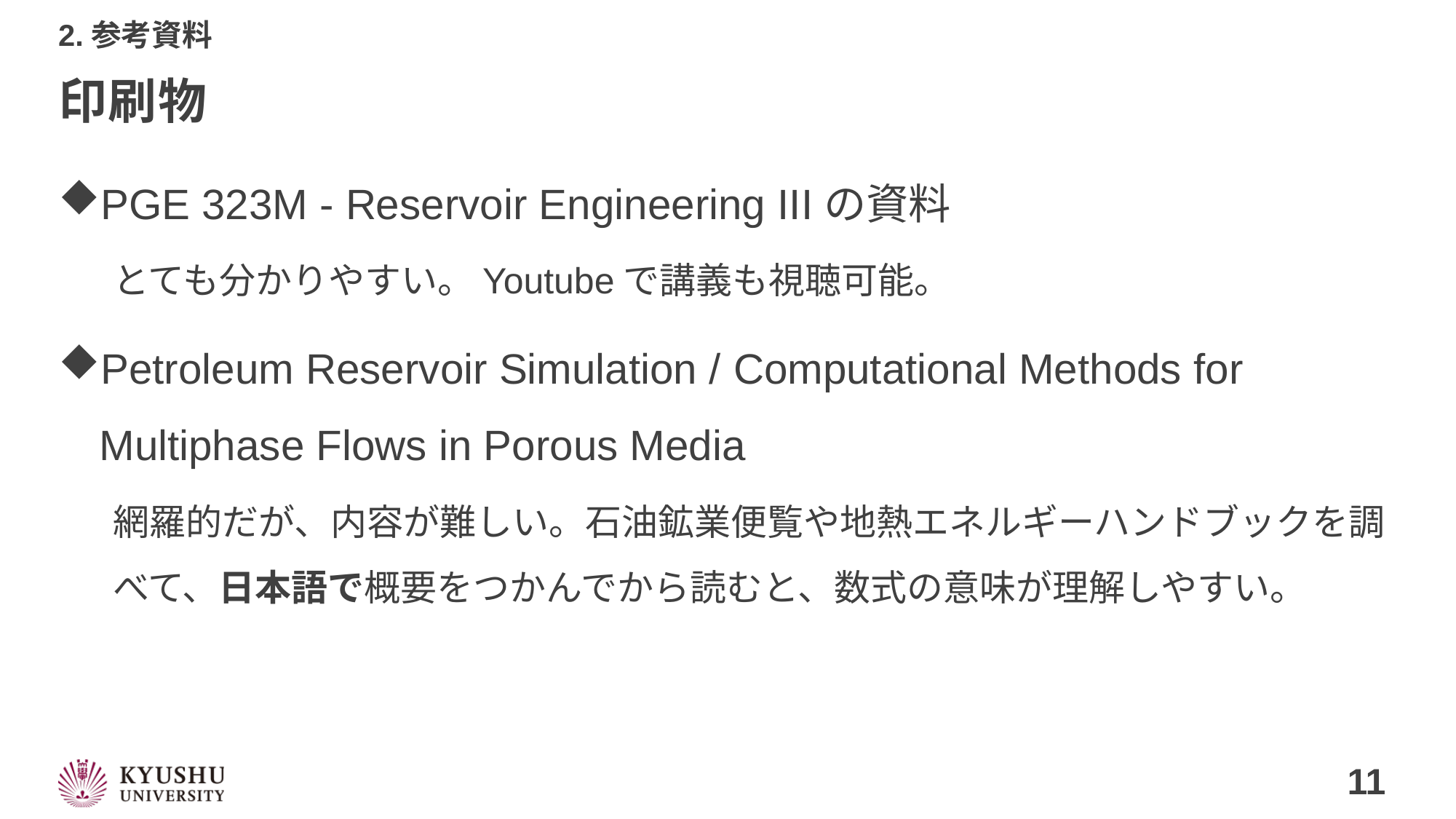

2.参考資料
# 印刷物
PGE 323M - Reservoir Engineering IIIの資料
とても分かりやすい。Youtubeで講義も視聴可能。
Petroleum Reservoir Simulation / Computational Methods for Multiphase Flows in Porous Media
網羅的だが、内容が難しい。石油鉱業便覧や地熱エネルギーハンドブックを調べて、日本語で概要をつかんでから読むと、数式の意味が理解しやすい。